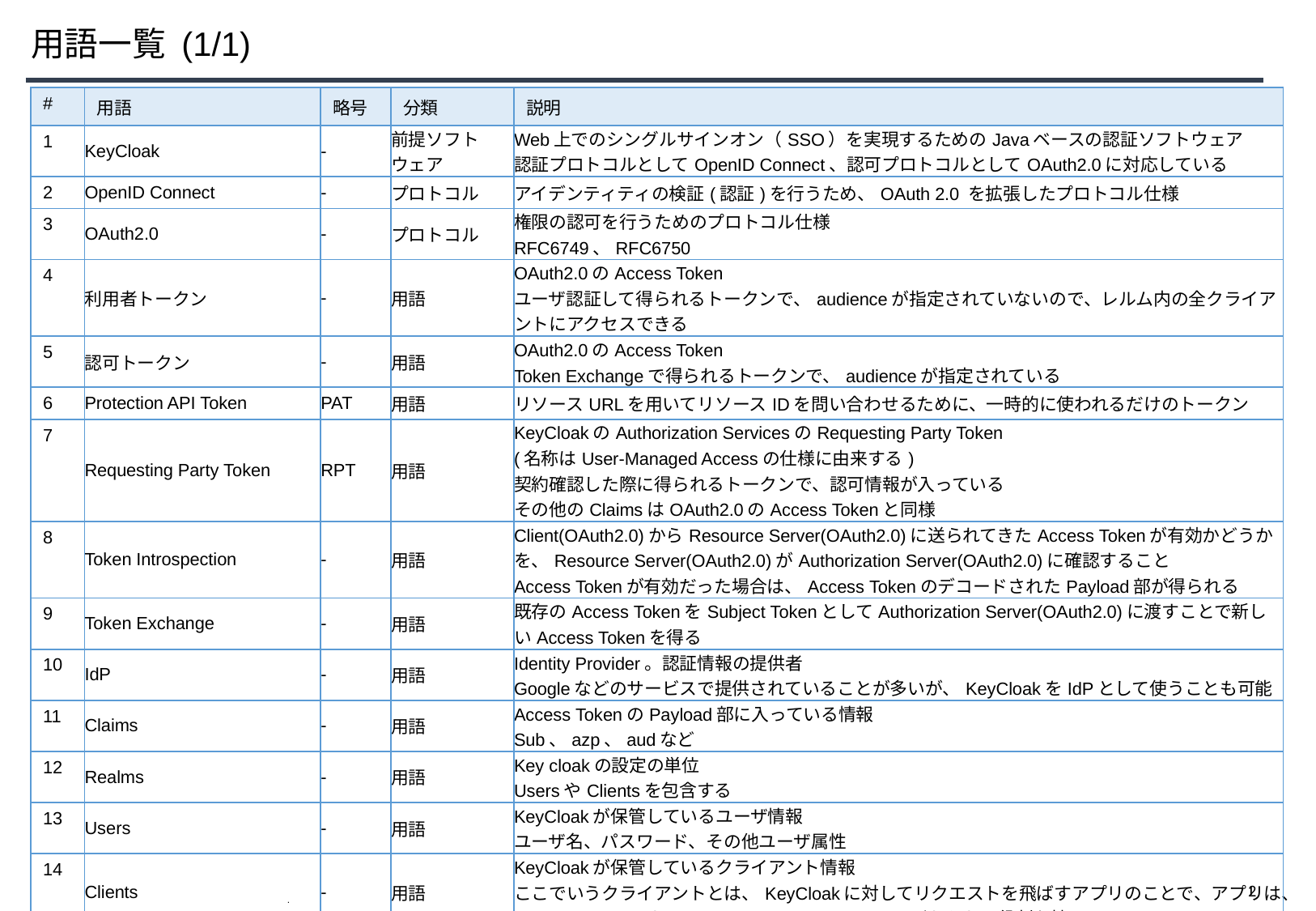

用語一覧 (1/1)
| # | 用語 | 略号 | 分類 | 説明 |
| --- | --- | --- | --- | --- |
| 1 | KeyCloak | - | 前提ソフトウェア | Web上でのシングルサインオン（SSO）を実現するためのJavaベースの認証ソフトウェア 認証プロトコルとしてOpenID Connect、認可プロトコルとしてOAuth2.0に対応している |
| 2 | OpenID Connect | - | プロトコル | アイデンティティの検証(認証)を行うため、OAuth 2.0 を拡張したプロトコル仕様 |
| 3 | OAuth2.0 | - | プロトコル | 権限の認可を行うためのプロトコル仕様 RFC6749、RFC6750 |
| 4 | 利用者トークン | - | 用語 | OAuth2.0のAccess Token ユーザ認証して得られるトークンで、audienceが指定されていないので、レルム内の全クライアントにアクセスできる |
| 5 | 認可トークン | - | 用語 | OAuth2.0のAccess Token Token Exchangeで得られるトークンで、audienceが指定されている |
| 6 | Protection API Token | PAT | 用語 | リソースURLを用いてリソースIDを問い合わせるために、一時的に使われるだけのトークン |
| 7 | Requesting Party Token | RPT | 用語 | KeyCloakのAuthorization ServicesのRequesting Party Token (名称はUser-Managed Accessの仕様に由来する) 契約確認した際に得られるトークンで、認可情報が入っている その他のClaimsはOAuth2.0のAccess Tokenと同様 |
| 8 | Token Introspection | - | 用語 | Client(OAuth2.0)からResource Server(OAuth2.0)に送られてきたAccess Tokenが有効かどうかを、Resource Server(OAuth2.0)がAuthorization Server(OAuth2.0)に確認すること Access Tokenが有効だった場合は、Access TokenのデコードされたPayload部が得られる |
| 9 | Token Exchange | - | 用語 | 既存のAccess TokenをSubject TokenとしてAuthorization Server(OAuth2.0)に渡すことで新しいAccess Tokenを得る |
| 10 | IdP | - | 用語 | Identity Provider。認証情報の提供者 Googleなどのサービスで提供されていることが多いが、KeyCloakをIdPとして使うことも可能 |
| 11 | Claims | - | 用語 | Access TokenのPayload部に入っている情報 Sub、azp、audなど |
| 12 | Realms | - | 用語 | Key cloakの設定の単位 UsersやClientsを包含する |
| 13 | Users | - | 用語 | KeyCloakが保管しているユーザ情報 ユーザ名、パスワード、その他ユーザ属性 |
| 14 | Clients | - | 用語 | KeyCloakが保管しているクライアント情報 ここでいうクライアントとは、KeyCloakに対してリクエストを飛ばすアプリのことで、アプリは、Client(OAuth2.0)かResource Server(OAuth2.0)のどちらかの役割を持つ |
| 15 | 認可情報 | - | 用語 | KeyCloakのAuthorization Services機能の設定を指す Policies(条件)とResources(URIなど)をPermissionsで紐づけて細かいアクセス制御を定義する |